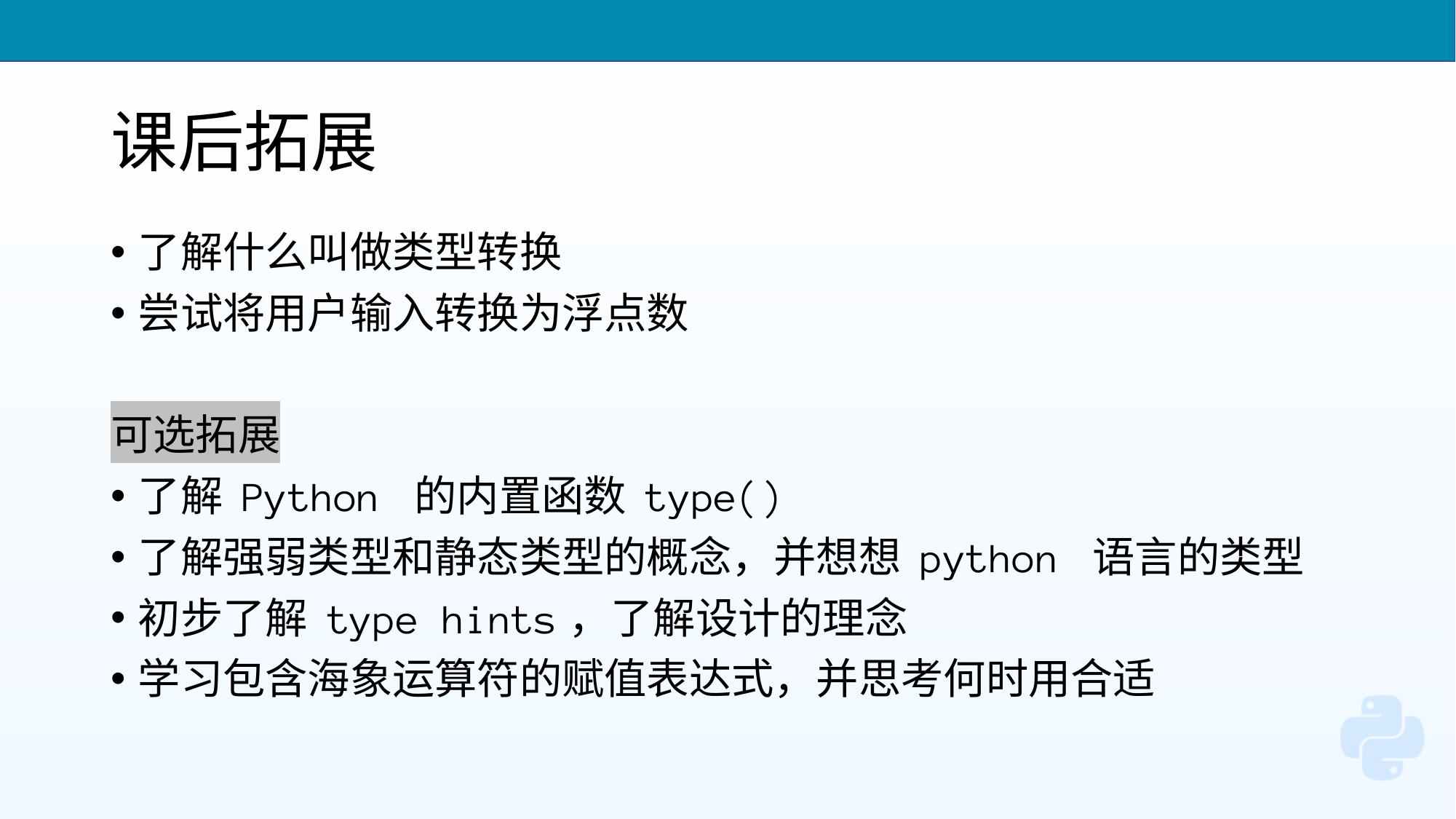

# 课后拓展
了解什么叫做类型转换
尝试将用户输入转换为浮点数

可选拓展
了解 Python 的内置函数 type()
了解强弱类型和静态类型的概念，并想想 python 语言的类型
初步了解 type hints，了解设计的理念
学习包含海象运算符的赋值表达式，并思考何时用合适